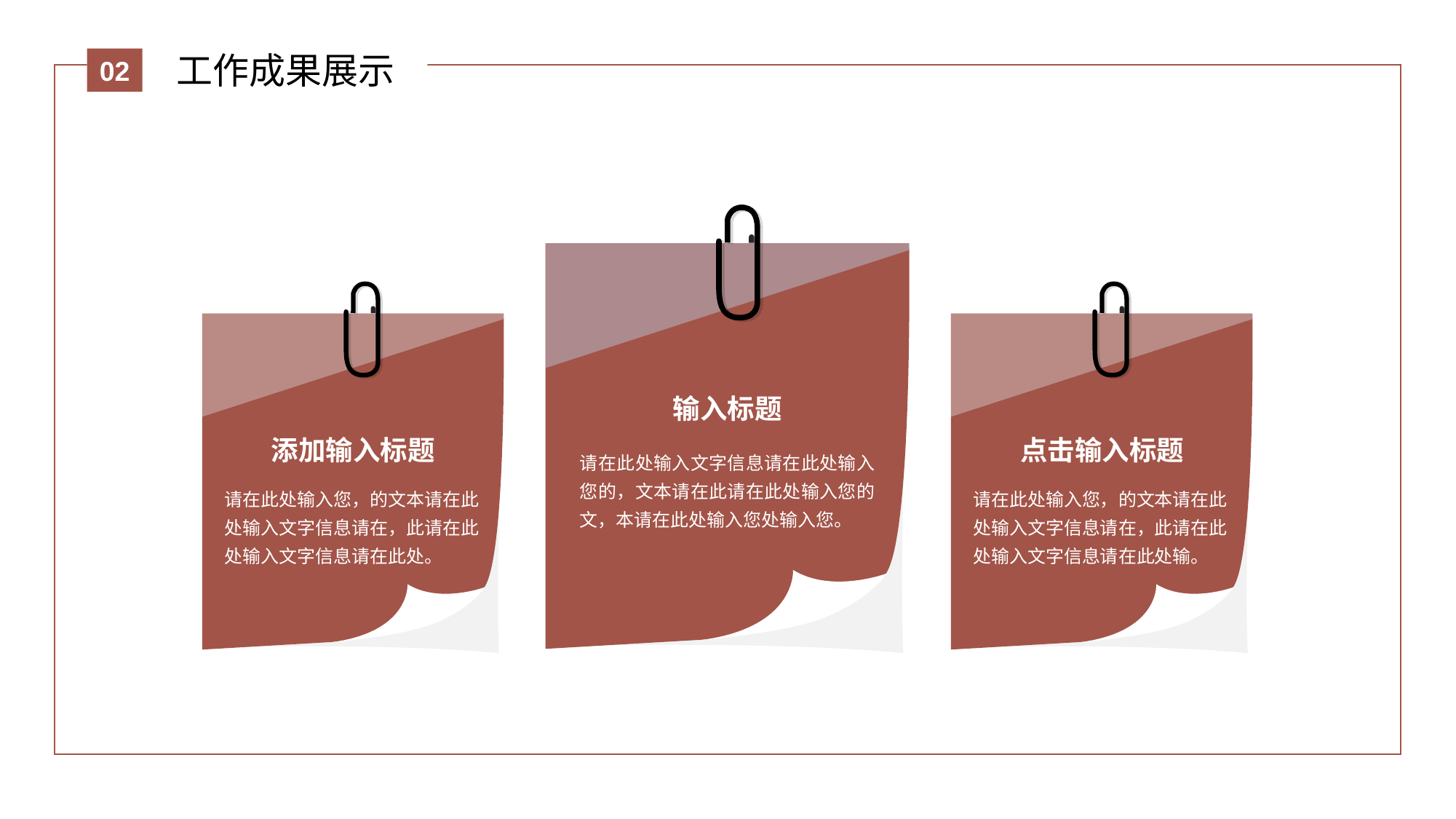

工作成果展示
02

输入标题
请在此处输入文字信息请在此处输入您的，文本请在此请在此处输入您的文，本请在此处输入您处输入您。

添加输入标题
请在此处输入您，的文本请在此处输入文字信息请在，此请在此处输入文字信息请在此处。
点击输入标题
请在此处输入您，的文本请在此处输入文字信息请在，此请在此处输入文字信息请在此处输。